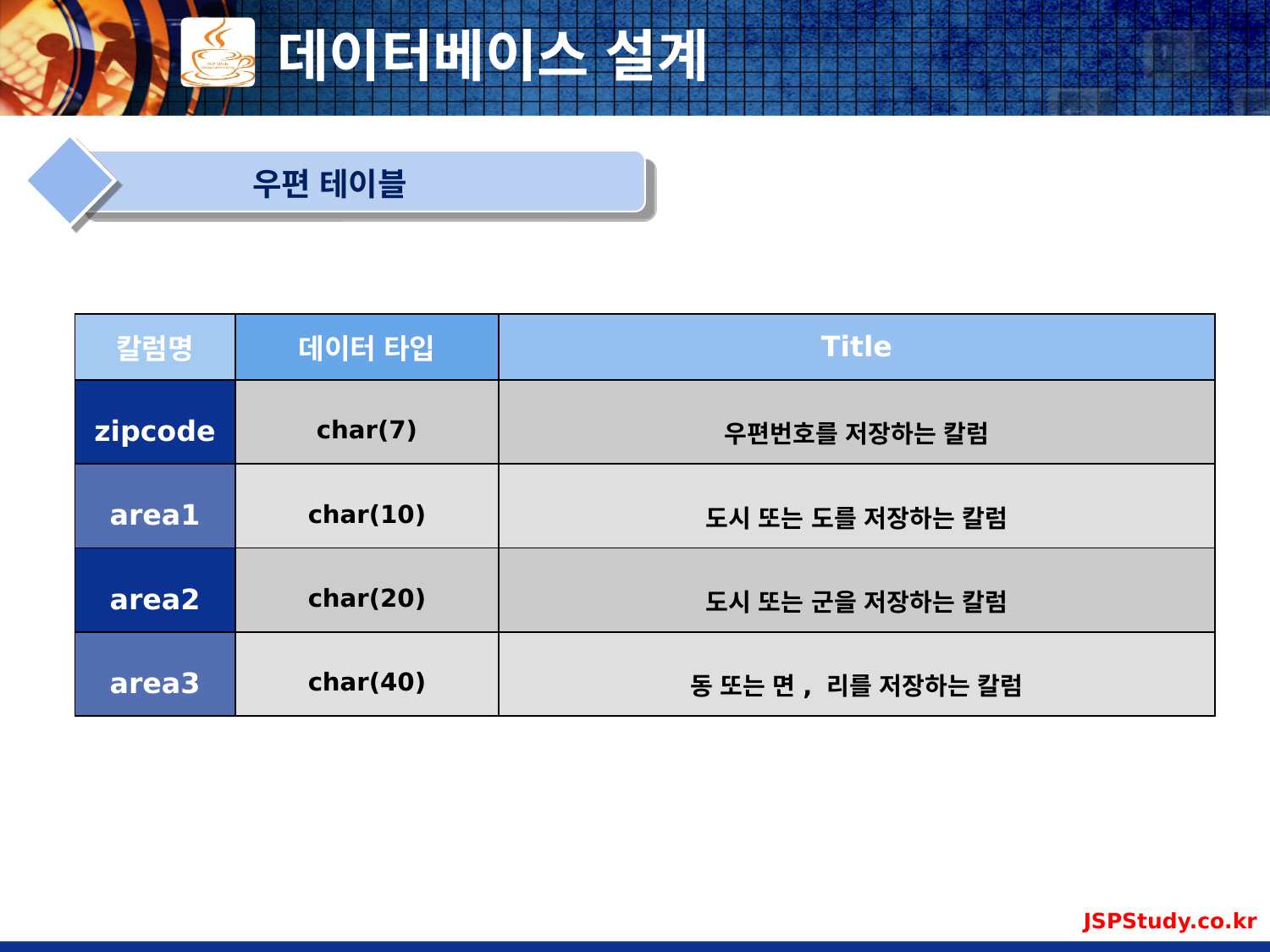

# 데이터베이스 설계

우편 테이블
| 칼럼명 | 데이터 타입 | Title |
| --- | --- | --- |
| zipcode | char(7) | 우편번호를 저장하는 칼럼 |
| area1 | char(10) | 도시 또는 도를 저장하는 칼럼 |
| area2 | char(20) | 도시 또는 군을 저장하는 칼럼 |
| area3 | char(40) | 동 또는 면, 리를 저장하는 칼럼 |
JSPStudy.co.kr